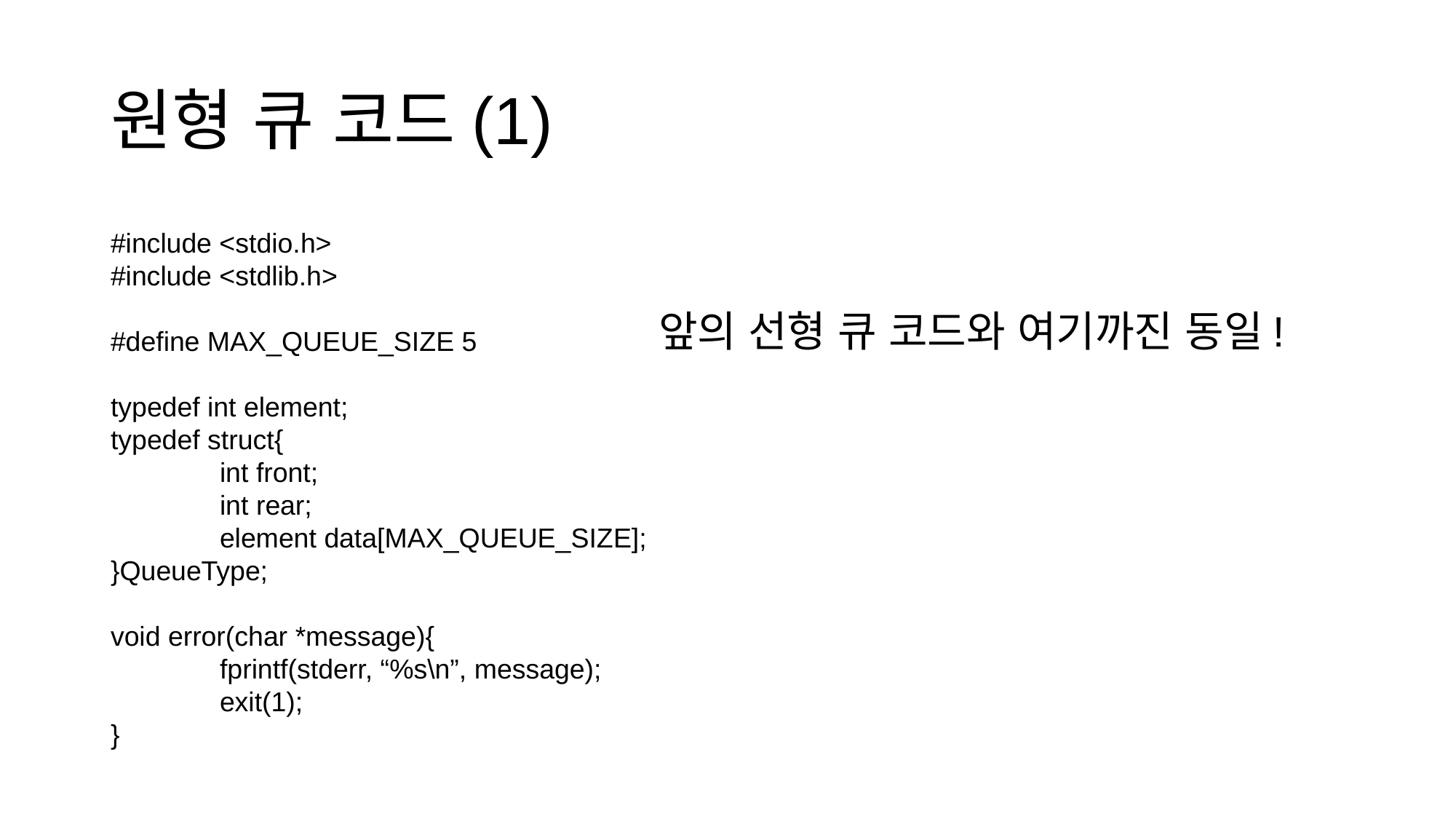

# 원형 큐 코드(1)
#include <stdio.h>
#include <stdlib.h>

#define MAX_QUEUE_SIZE 5

typedef int element;
typedef struct{
	int front;
	int rear;
	element data[MAX_QUEUE_SIZE];
}QueueType;

void error(char *message){
	fprintf(stderr, “%s\n”, message);
	exit(1);
}
앞의 선형 큐 코드와 여기까진 동일!